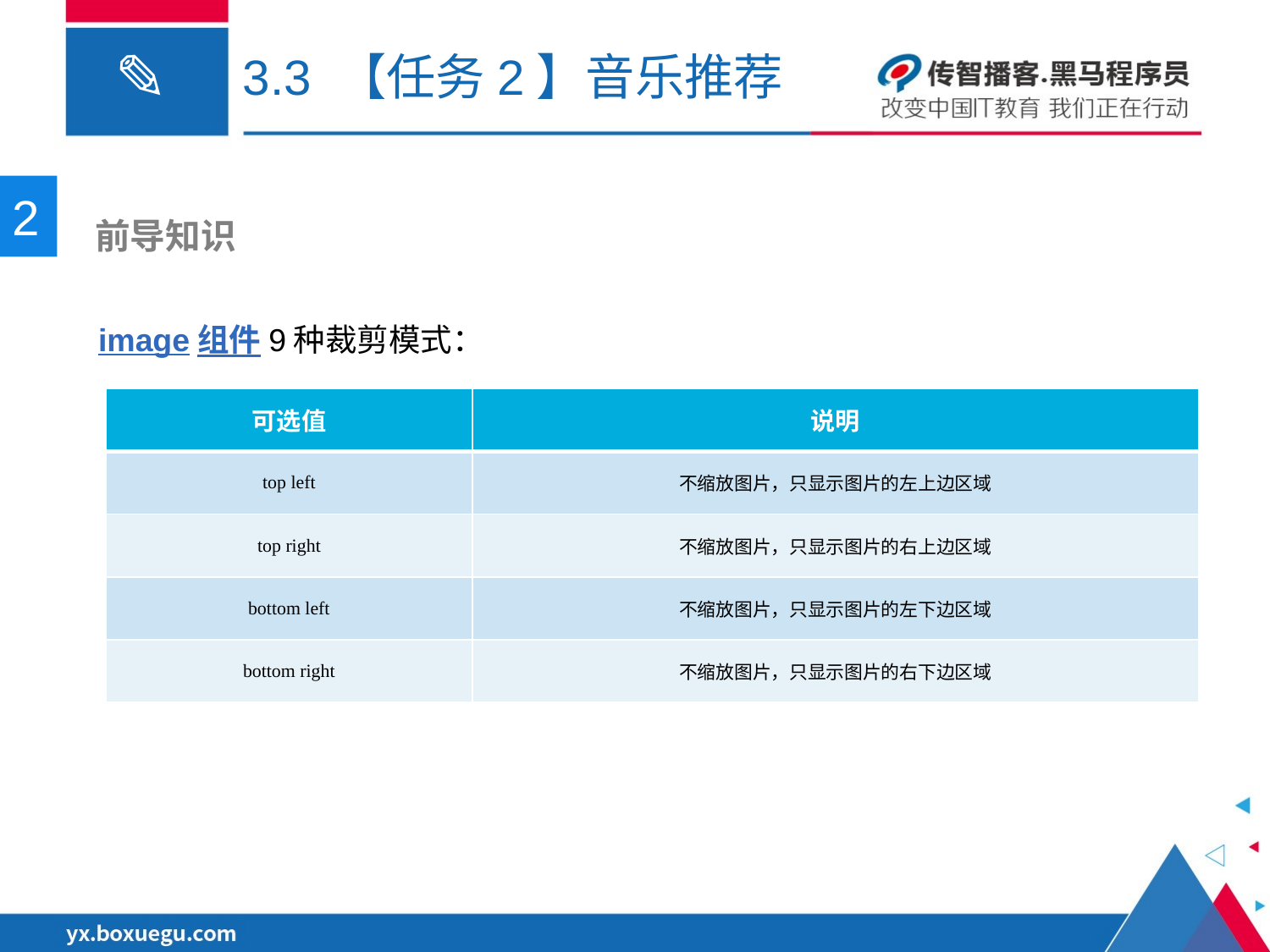

# 3.3 【任务2】音乐推荐

2
  前导知识
image组件9种裁剪模式：
| 可选值 | 说明 |
| --- | --- |
| top left | 不缩放图片，只显示图片的左上边区域 |
| top right | 不缩放图片，只显示图片的右上边区域 |
| bottom left | 不缩放图片，只显示图片的左下边区域 |
| bottom right | 不缩放图片，只显示图片的右下边区域 |